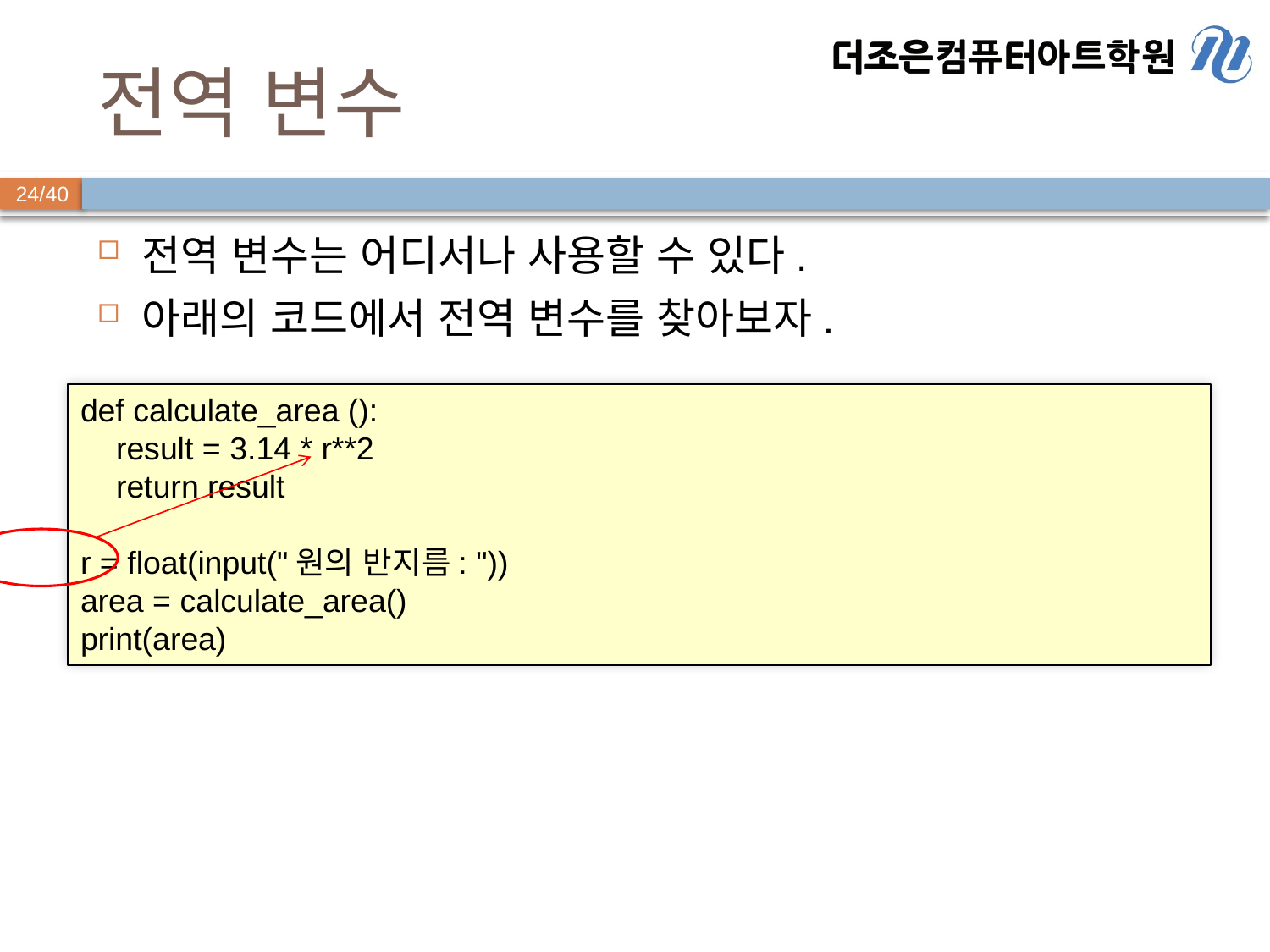

# 전역 변수
전역 변수는 어디서나 사용할 수 있다.
아래의 코드에서 전역 변수를 찾아보자.
def calculate_area ():
    result = 3.14 * r**2
    return result

r = float(input("원의 반지름: "))
area = calculate_area()
print(area)